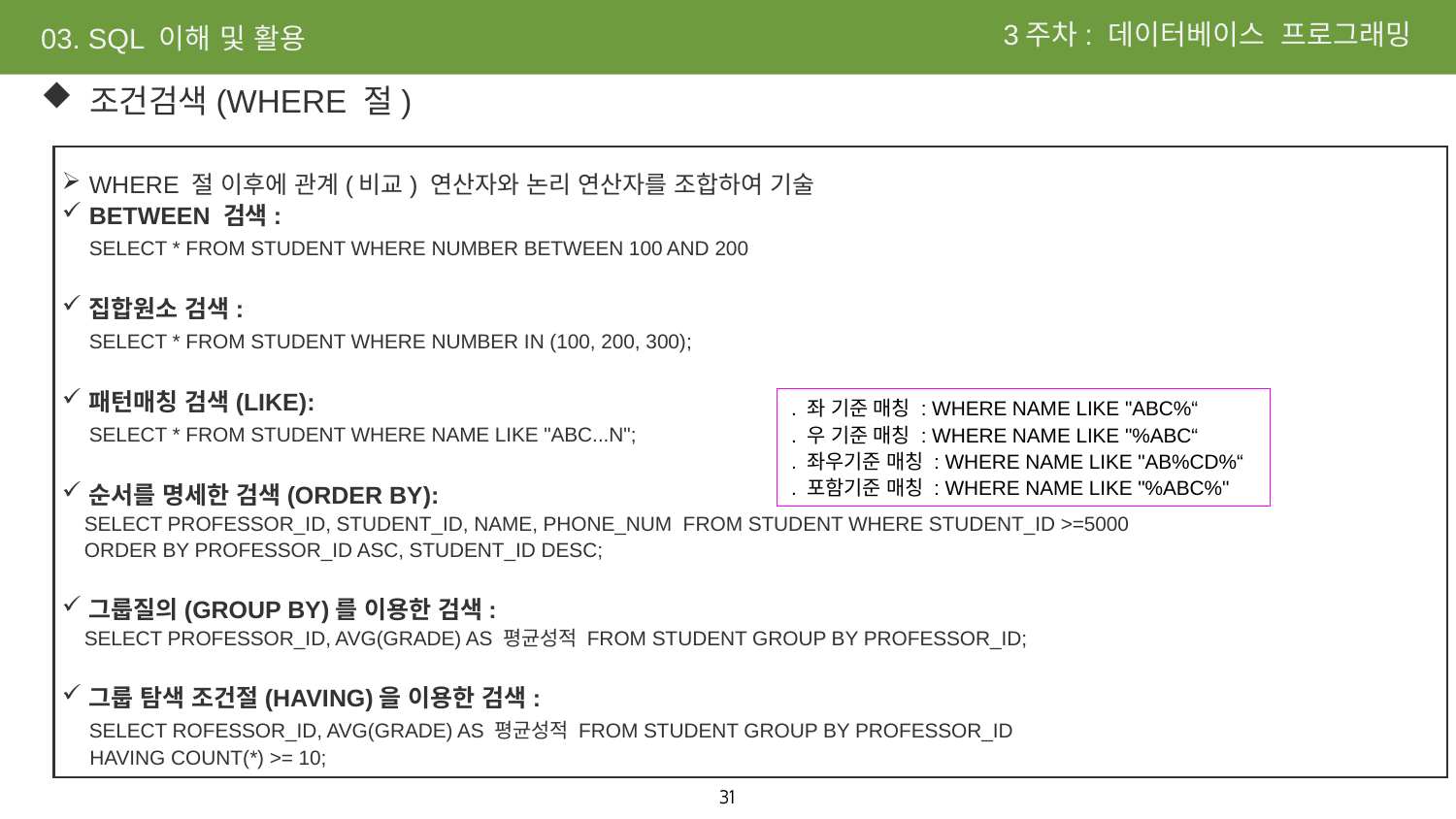

3주차: 데이터베이스  프로그래밍
03. SQL 이해 및 활용
 조건검색(WHERE 절)
WHERE 절 이후에 관계(비교) 연산자와 논리 연산자를 조합하여 기술
BETWEEN 검색:
    SELECT * FROM STUDENT WHERE NUMBER BETWEEN 100 AND 200

집합원소 검색:
    SELECT * FROM STUDENT WHERE NUMBER IN (100, 200, 300);

패턴매칭 검색(LIKE):
    SELECT * FROM STUDENT WHERE NAME LIKE "ABC...N";

순서를 명세한 검색(ORDER BY):
    SELECT PROFESSOR_ID, STUDENT_ID, NAME, PHONE_NUM  FROM STUDENT WHERE STUDENT_ID >=5000
    ORDER BY PROFESSOR_ID ASC, STUDENT_ID DESC;

그룹질의(GROUP BY)를 이용한 검색:
    SELECT PROFESSOR_ID, AVG(GRADE) AS 평균성적 FROM STUDENT GROUP BY PROFESSOR_ID;

그룹 탐색 조건절(HAVING)을 이용한 검색:
    SELECT ROFESSOR_ID, AVG(GRADE) AS 평균성적 FROM STUDENT GROUP BY PROFESSOR_ID
     HAVING COUNT(*) >= 10;
. 좌 기준 매칭 : WHERE NAME LIKE "ABC%“
. 우 기준 매칭 : WHERE NAME LIKE "%ABC“
. 좌우기준 매칭 : WHERE NAME LIKE "AB%CD%“
. 포함기준 매칭 : WHERE NAME LIKE "%ABC%"
31